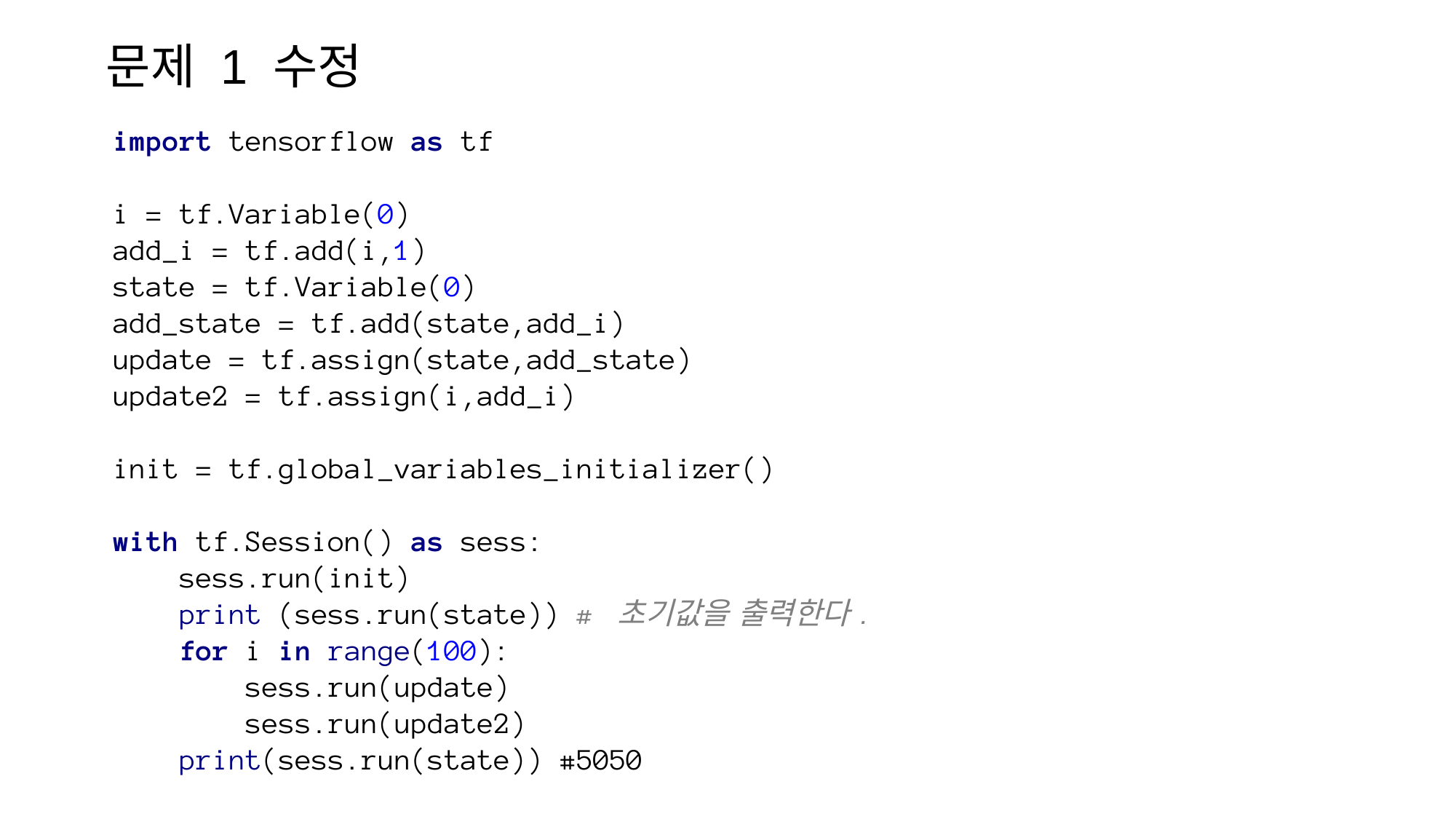

# 문제 1 수정
import tensorflow as tf
i = tf.Variable(0)
add_i = tf.add(i,1)
state = tf.Variable(0)
add_state = tf.add(state,add_i)
update = tf.assign(state,add_state)
update2 = tf.assign(i,add_i)
init = tf.global_variables_initializer()
with tf.Session() as sess:
    sess.run(init)
    print (sess.run(state)) # 초기값을 출력한다.
    for i in range(100):
        sess.run(update)
        sess.run(update2)
    print(sess.run(state)) #5050